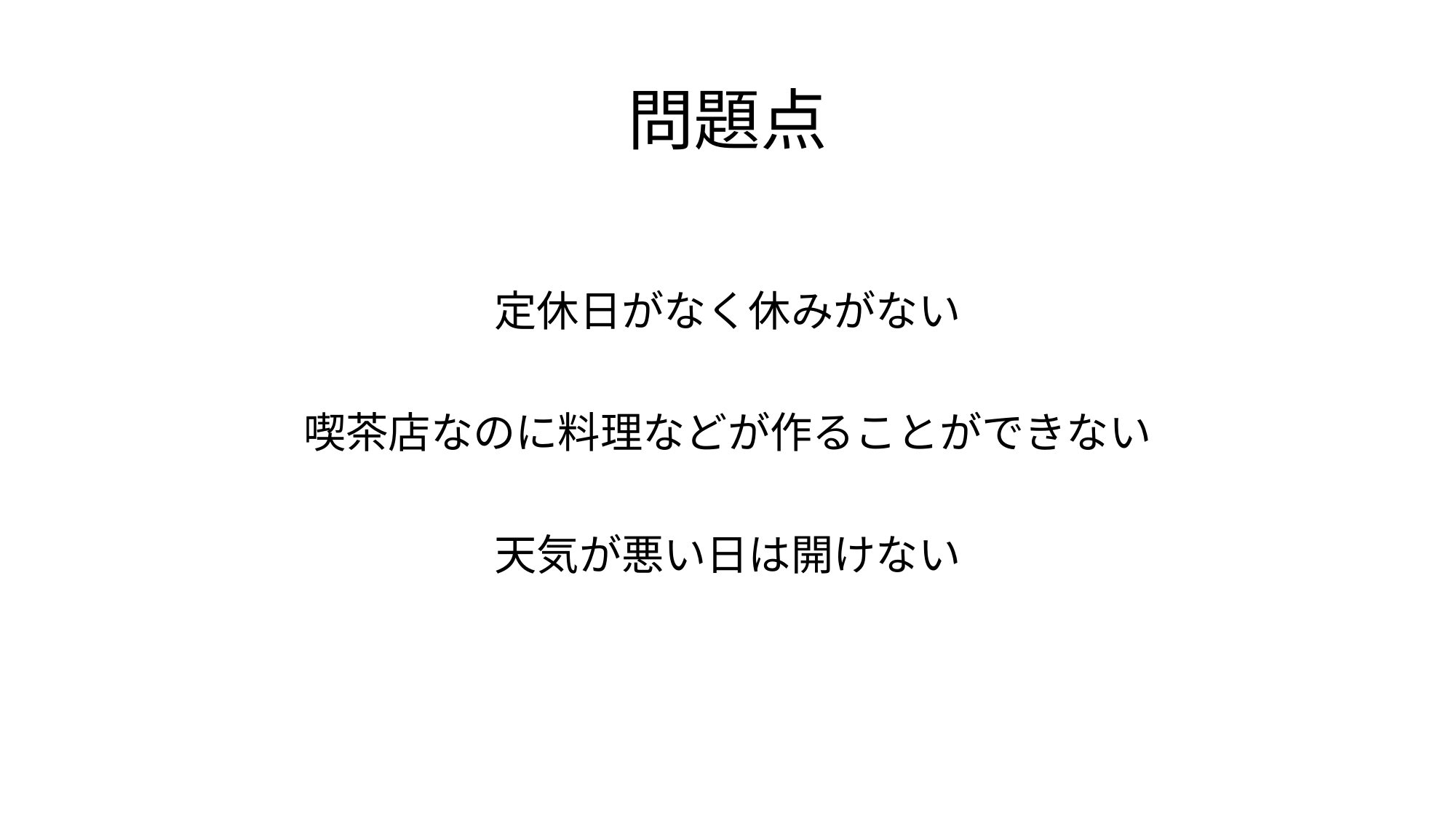

# 問題点

定休日がなく休みがない

喫茶店なのに料理などが作ることができない

天気が悪い日は開けない